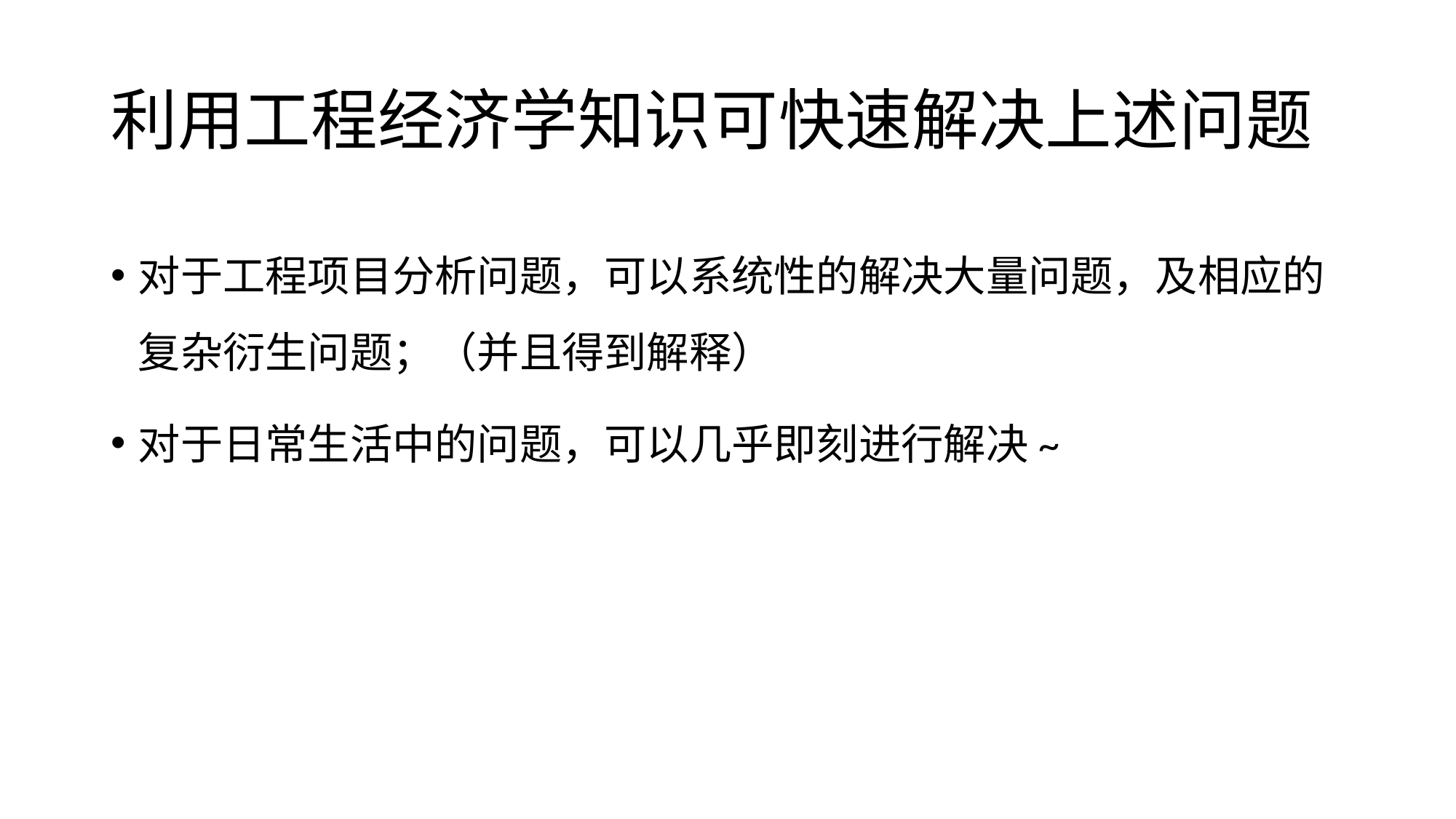

# 利用工程经济学知识可快速解决上述问题
对于工程项目分析问题，可以系统性的解决大量问题，及相应的复杂衍生问题；（并且得到解释）
对于日常生活中的问题，可以几乎即刻进行解决~